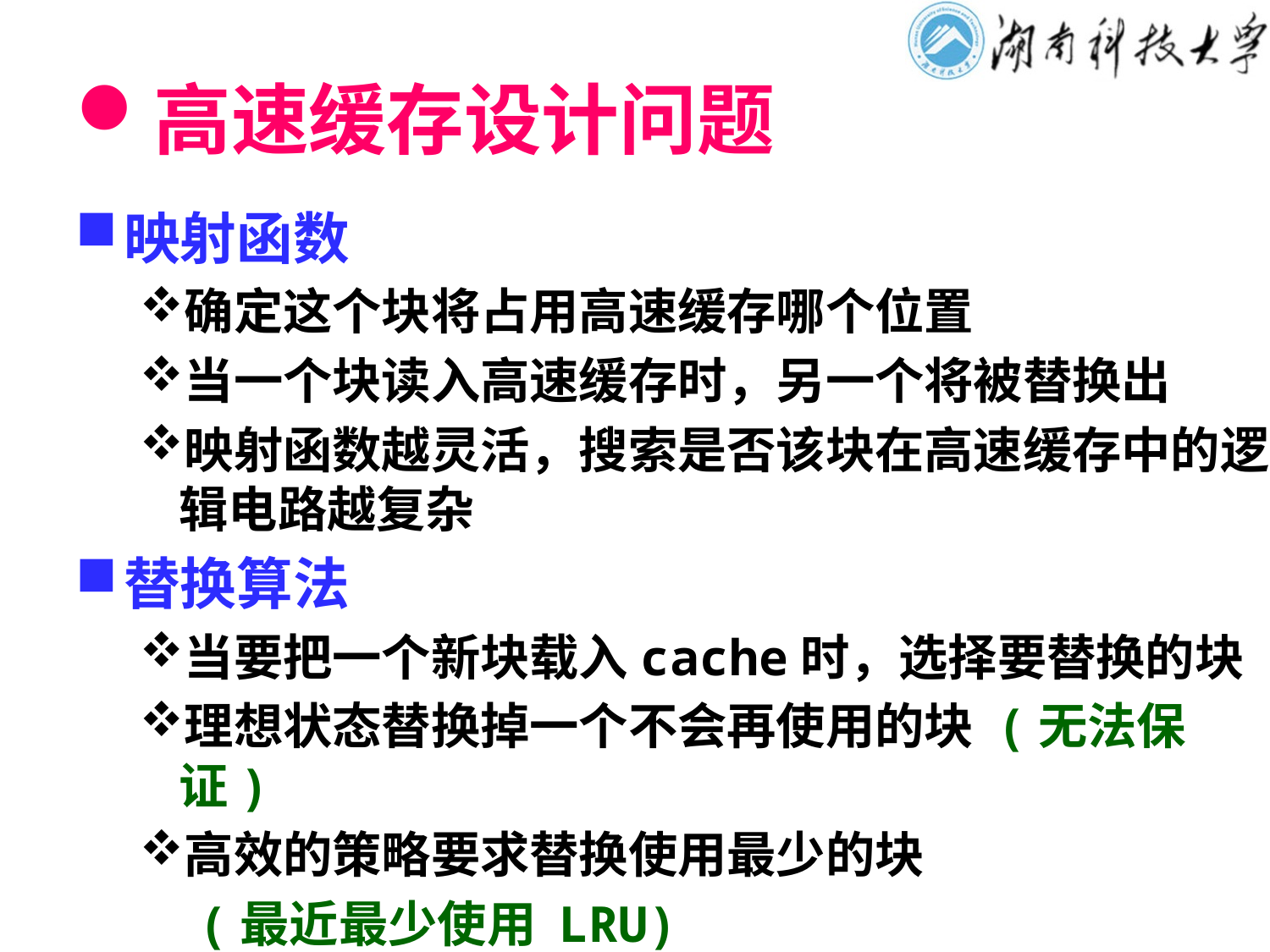

# 高速缓存设计问题
映射函数
确定这个块将占用高速缓存哪个位置
当一个块读入高速缓存时，另一个将被替换出
映射函数越灵活，搜索是否该块在高速缓存中的逻辑电路越复杂
替换算法
当要把一个新块载入cache时，选择要替换的块
理想状态替换掉一个不会再使用的块 (无法保证)
高效的策略要求替换使用最少的块
  (最近最少使用 LRU)